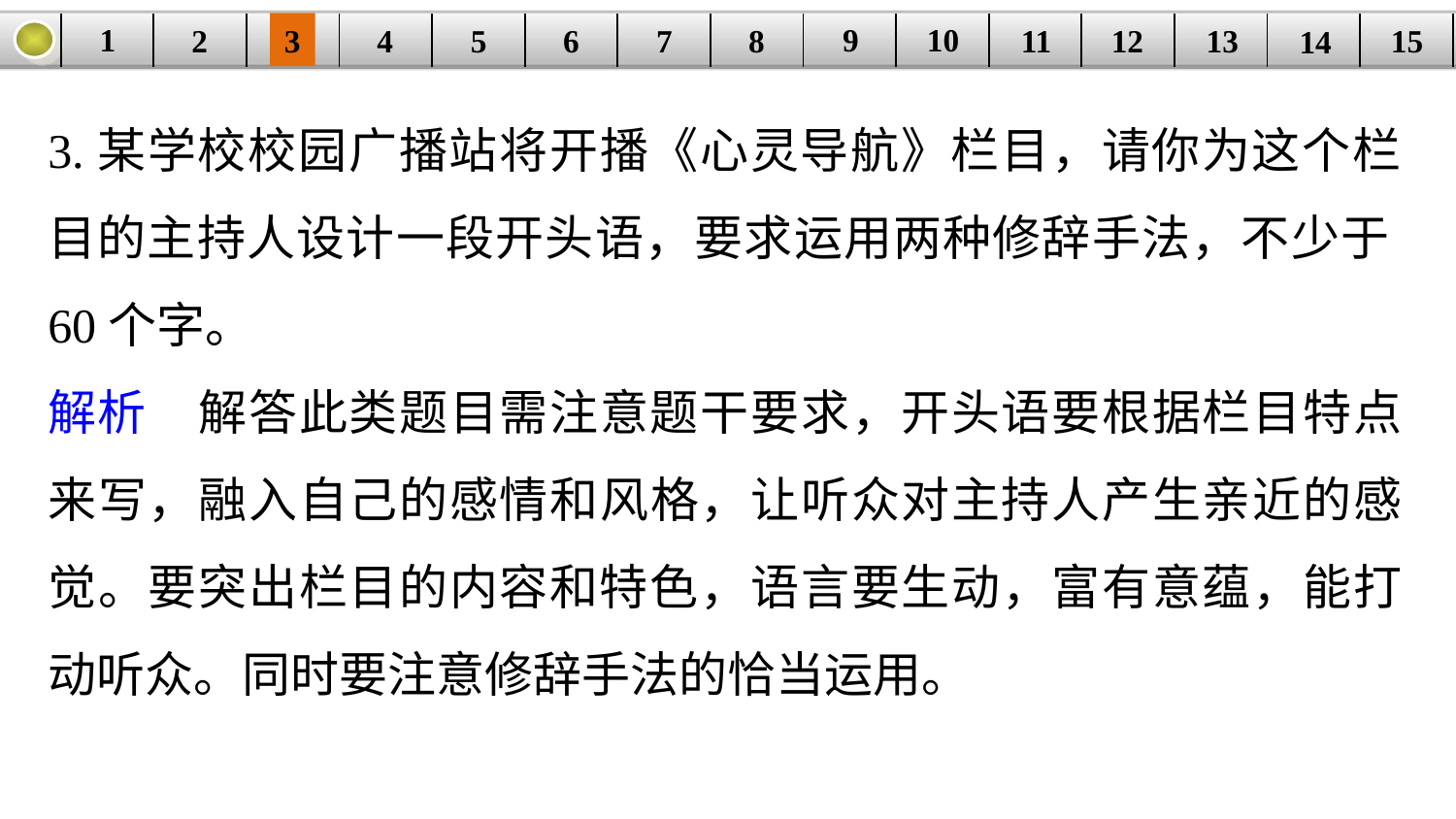

9
10
1
3
4
5
6
8
11
2
12
15
|  |  |  |  |  |  |  |  |  |  |  |  |  |  |  |
| --- | --- | --- | --- | --- | --- | --- | --- | --- | --- | --- | --- | --- | --- | --- |
7
13
14

3.某学校校园广播站将开播《心灵导航》栏目，请你为这个栏目的主持人设计一段开头语，要求运用两种修辞手法，不少于60个字。
解析　解答此类题目需注意题干要求，开头语要根据栏目特点来写，融入自己的感情和风格，让听众对主持人产生亲近的感觉。要突出栏目的内容和特色，语言要生动，富有意蕴，能打动听众。同时要注意修辞手法的恰当运用。